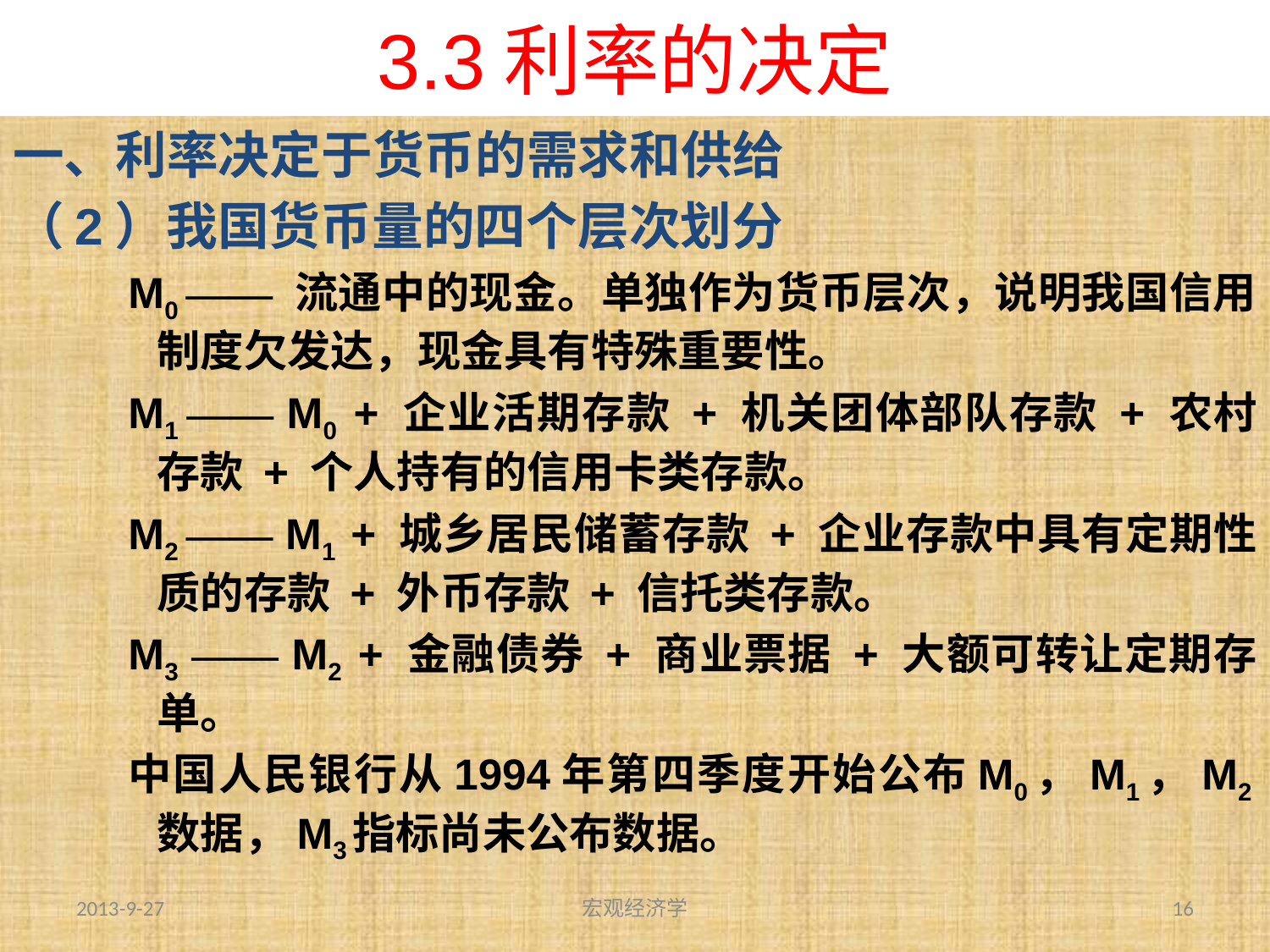

# 3.3利率的决定
一、利率决定于货币的需求和供给
（2）我国货币量的四个层次划分
M0 —— 流通中的现金。单独作为货币层次，说明我国信用制度欠发达，现金具有特殊重要性。
M1 —— M0  + 企业活期存款 + 机关团体部队存款 + 农村存款 + 个人持有的信用卡类存款。
M2 —— M1  + 城乡居民储蓄存款 + 企业存款中具有定期性质的存款 + 外币存款 + 信托类存款。
M3 —— M2  + 金融债券 + 商业票据 + 大额可转让定期存单。
中国人民银行从1994年第四季度开始公布M0，M1，M2数据，M3指标尚未公布数据。
2013-9-27
宏观经济学
16